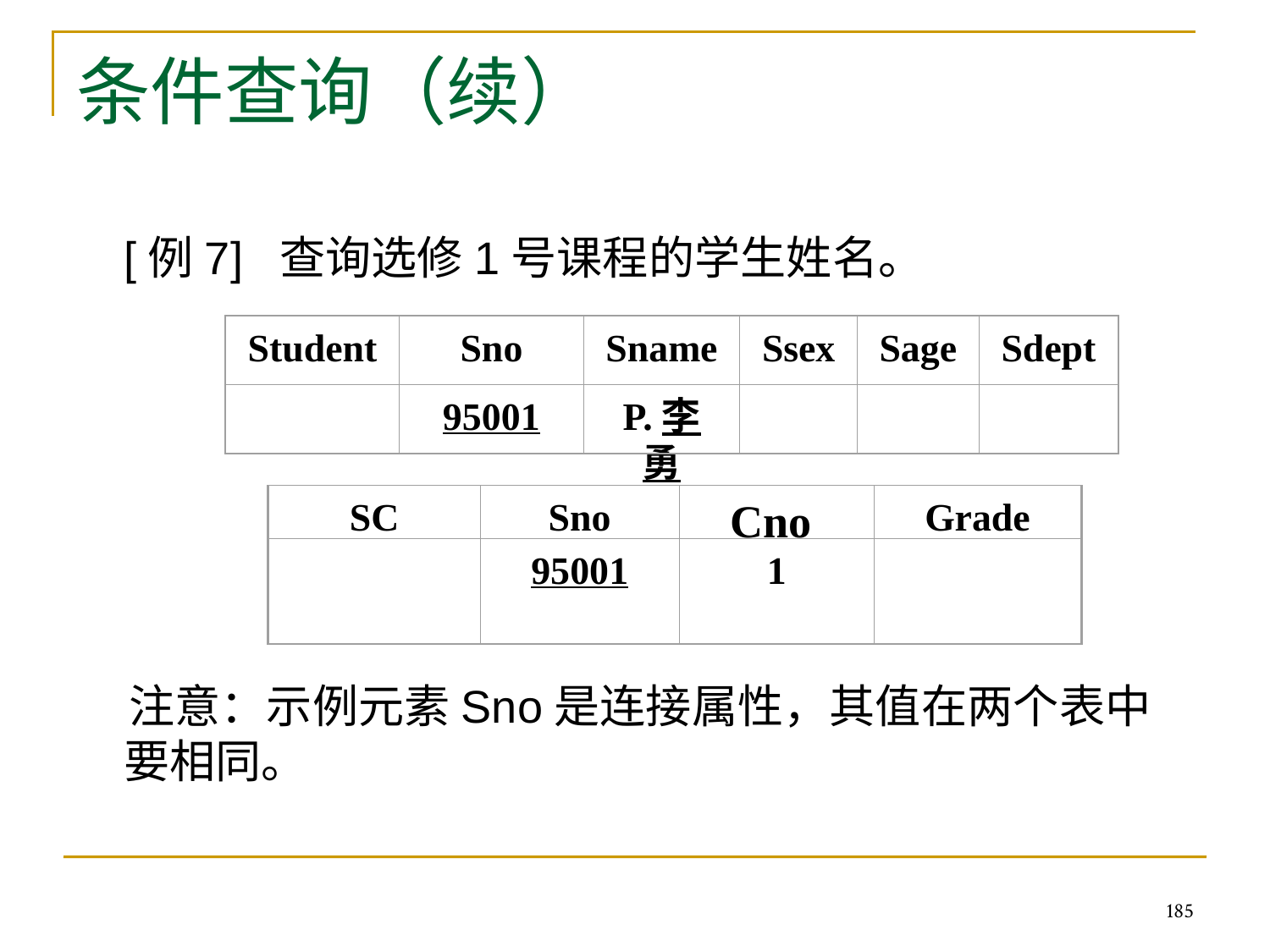

# 条件查询（续）
[例7]  查询选修1号课程的学生姓名。

    注意：示例元素Sno是连接属性，其值在两个表中要相同。

Student

Sno

Sname

Ssex

Sage

Sdept

95001

P.李勇

SC

Sno

Cno

Grade

95001

1

185